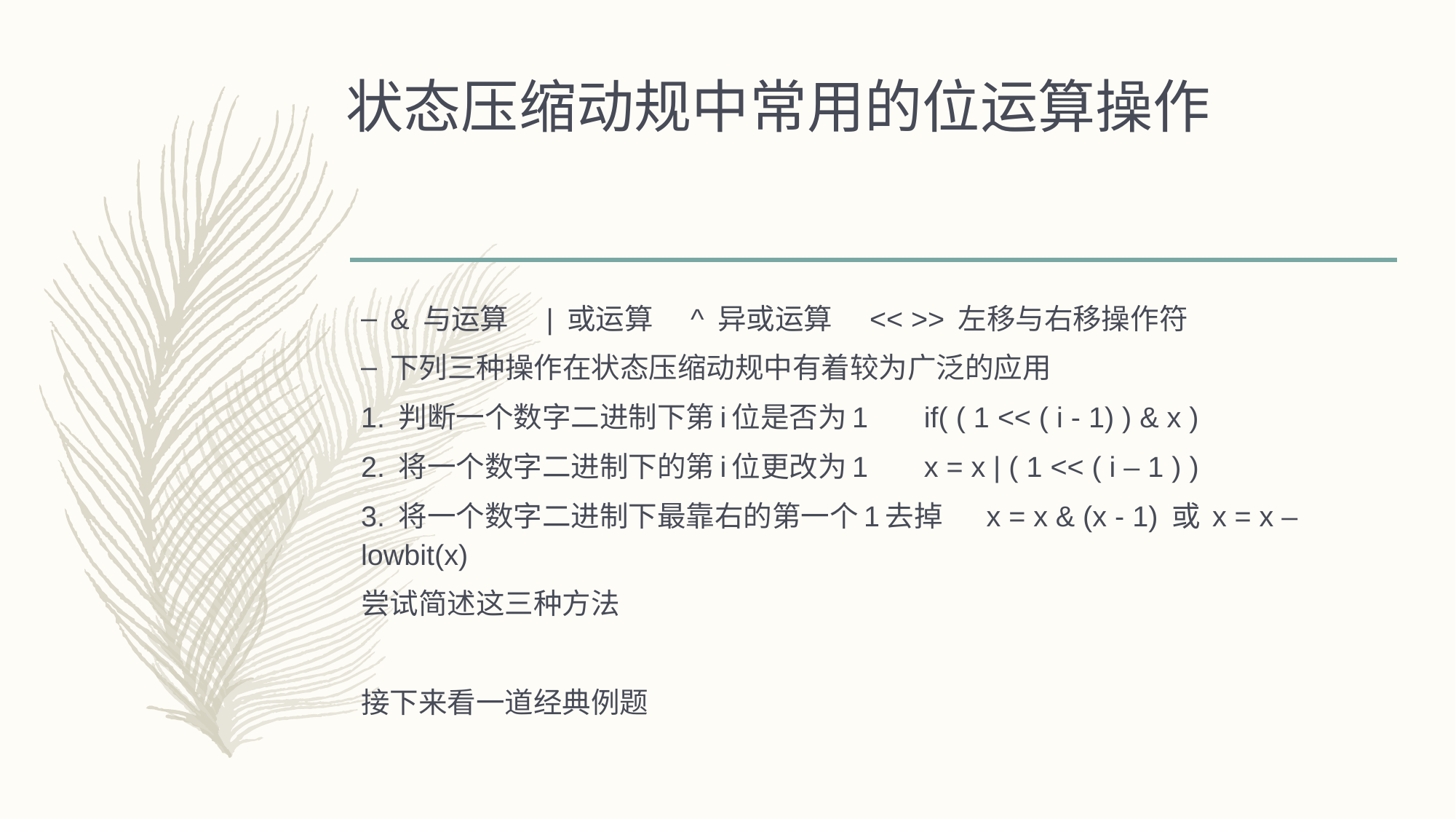

# 状态压缩动规中常用的位运算操作
& 与运算     | 或运算     ^ 异或运算     << >> 左移与右移操作符
下列三种操作在状态压缩动规中有着较为广泛的应用
1. 判断一个数字二进制下第i位是否为1       if( ( 1 << ( i - 1) ) & x )
2. 将一个数字二进制下的第i位更改为1       x = x | ( 1 << ( i – 1 ) )
3. 将一个数字二进制下最靠右的第一个1去掉      x = x & (x - 1) 或 x = x – lowbit(x)
尝试简述这三种方法

接下来看一道经典例题